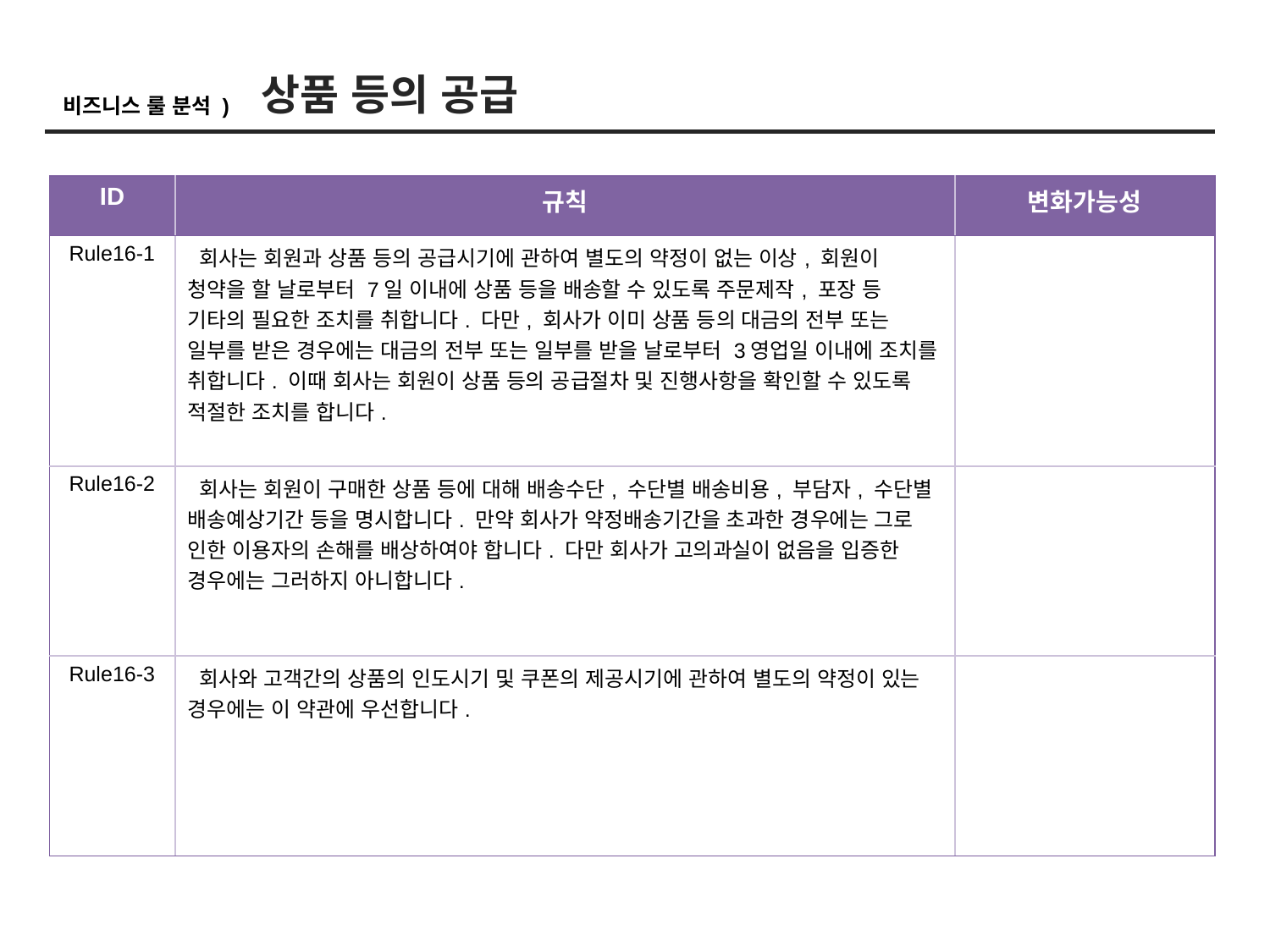

상품 등의 공급
비즈니스 룰 분석 )
| ID | 규칙 | 변화가능성 |
| --- | --- | --- |
| Rule16-1 | 회사는 회원과 상품 등의 공급시기에 관하여 별도의 약정이 없는 이상, 회원이 청약을 할 날로부터 7일 이내에 상품 등을 배송할 수 있도록 주문제작, 포장 등 기타의 필요한 조치를 취합니다. 다만, 회사가 이미 상품 등의 대금의 전부 또는 일부를 받은 경우에는 대금의 전부 또는 일부를 받을 날로부터 3영업일 이내에 조치를 취합니다. 이때 회사는 회원이 상품 등의 공급절차 및 진행사항을 확인할 수 있도록 적절한 조치를 합니다. |  |
| Rule16-2 | 회사는 회원이 구매한 상품 등에 대해 배송수단, 수단별 배송비용, 부담자, 수단별 배송예상기간 등을 명시합니다. 만약 회사가 약정배송기간을 초과한 경우에는 그로 인한 이용자의 손해를 배상하여야 합니다. 다만 회사가 고의과실이 없음을 입증한 경우에는 그러하지 아니합니다. |  |
| Rule16-3 | 회사와 고객간의 상품의 인도시기 및 쿠폰의 제공시기에 관하여 별도의 약정이 있는 경우에는 이 약관에 우선합니다. |  |